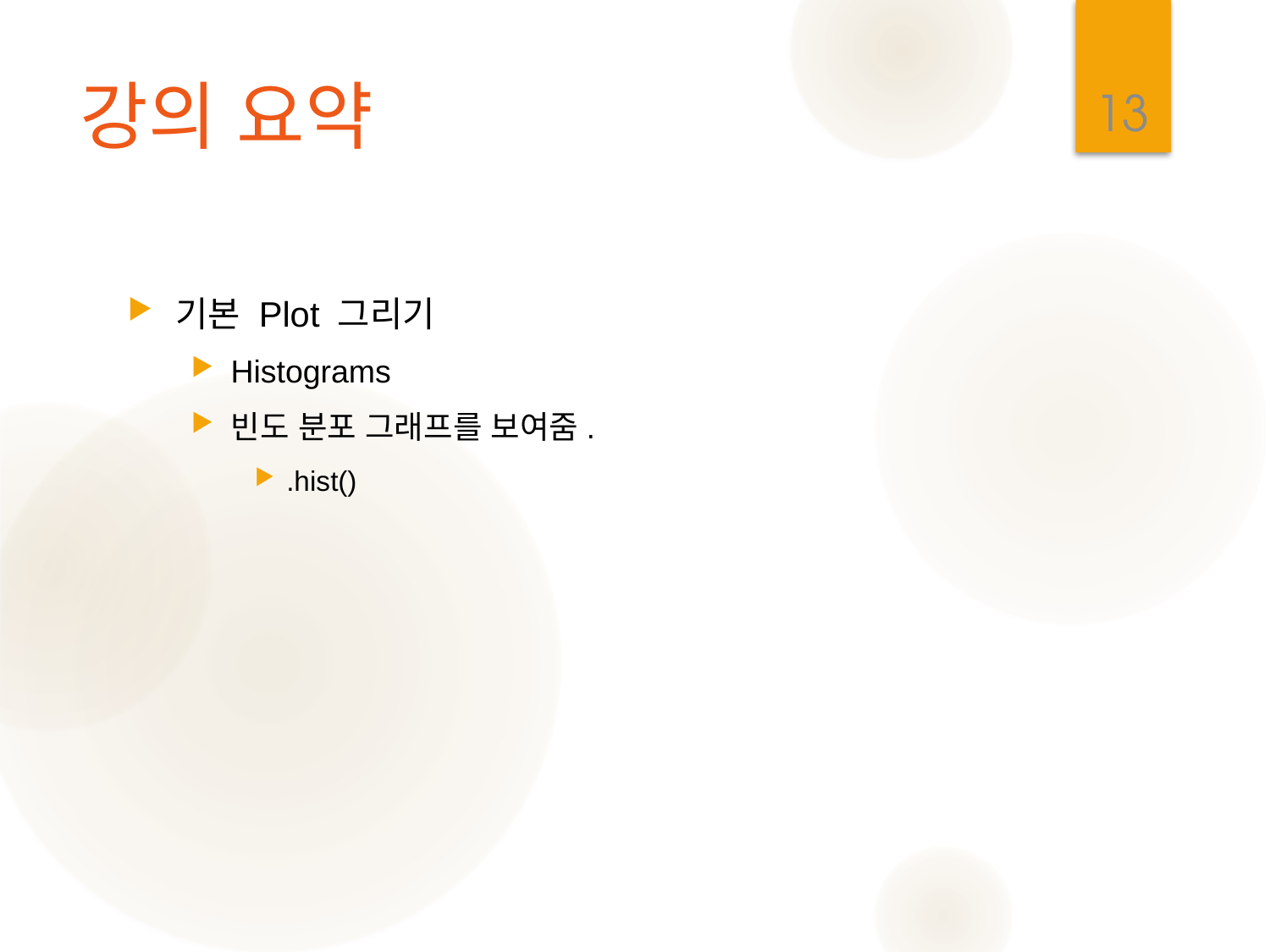

13
# 강의 요약
기본 Plot 그리기
Histograms
빈도 분포 그래프를 보여줌.
.hist()